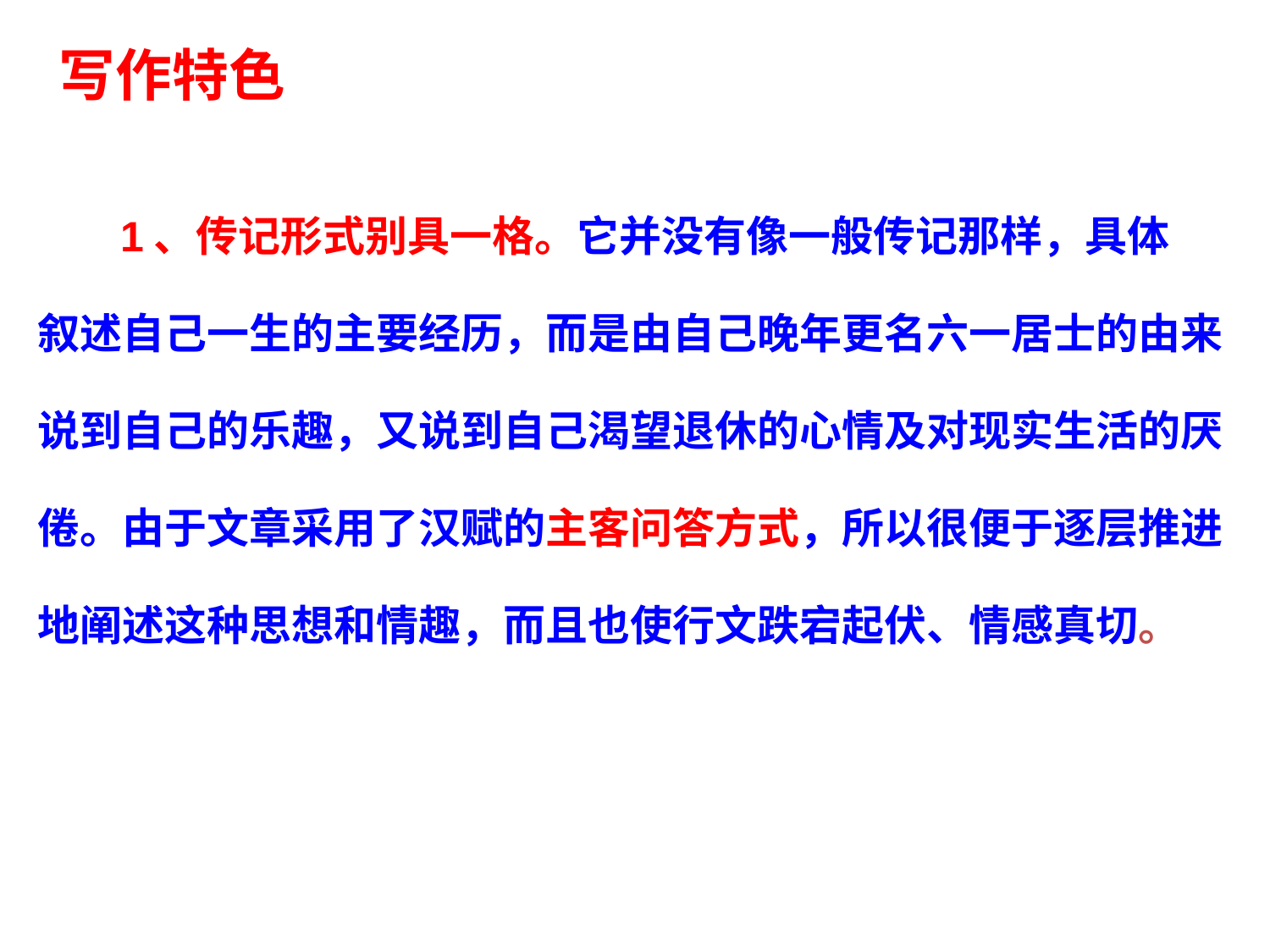

写作特色
       1、传记形式别具一格。它并没有像一般传记那样，具体
叙述自己一生的主要经历，而是由自己晚年更名六一居士的由来
说到自己的乐趣，又说到自己渴望退休的心情及对现实生活的厌
倦。由于文章采用了汉赋的主客问答方式，所以很便于逐层推进
地阐述这种思想和情趣，而且也使行文跌宕起伏、情感真切。